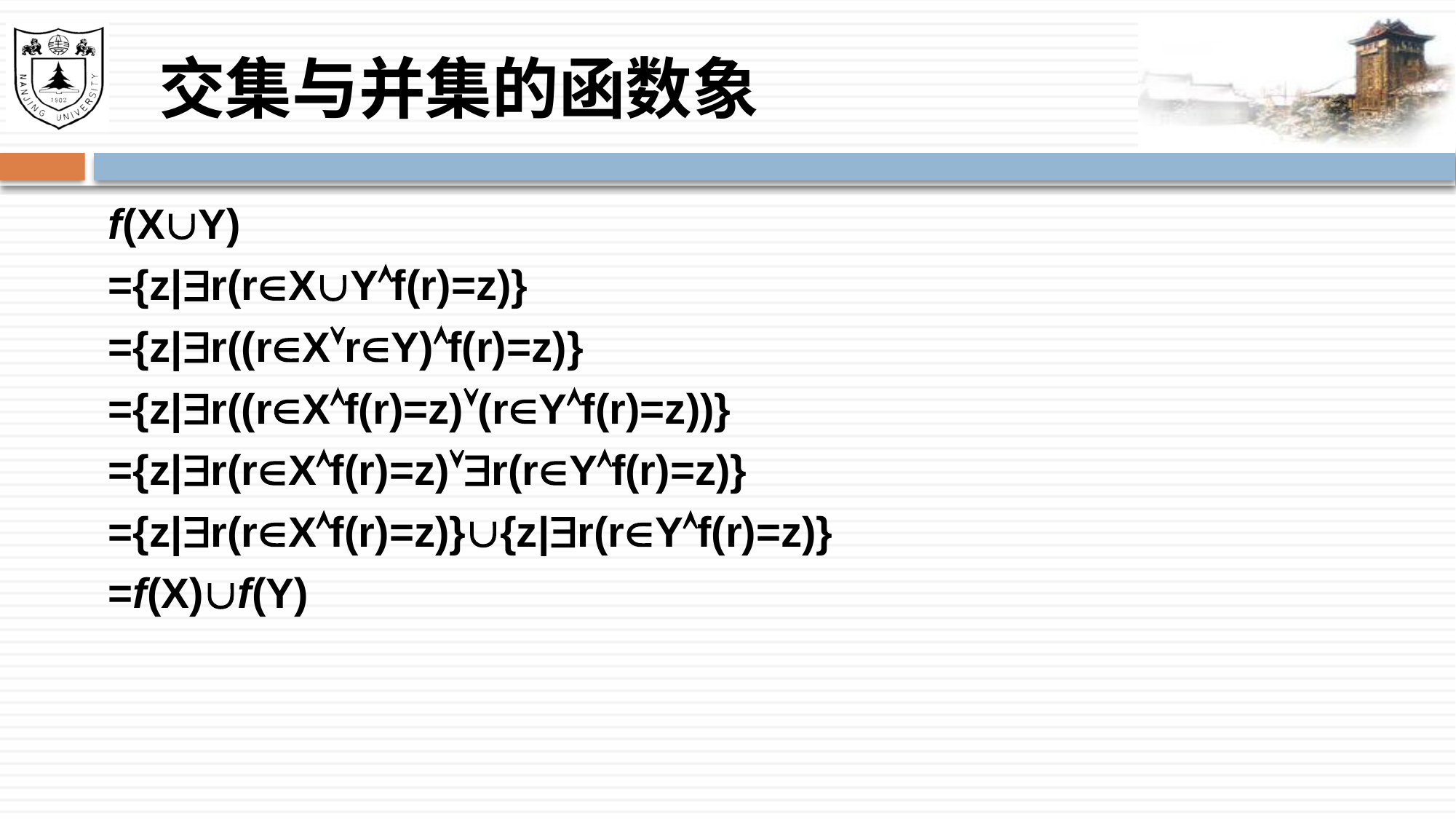

# 交集与并集的函数象
f(X∪Y)
={z|∃r(r∈X∪Y∧f(r)=z)}
={z|∃r((r∈X∨r∈Y)∧f(r)=z)}
={z|∃r((r∈X∧f(r)=z)∨(r∈Y∧f(r)=z))}
={z|∃r(r∈X∧f(r)=z)∨∃r(r∈Y∧f(r)=z)}
={z|∃r(r∈X∧f(r)=z)}∪{z|∃r(r∈Y∧f(r)=z)}
=f(X)∪f(Y)